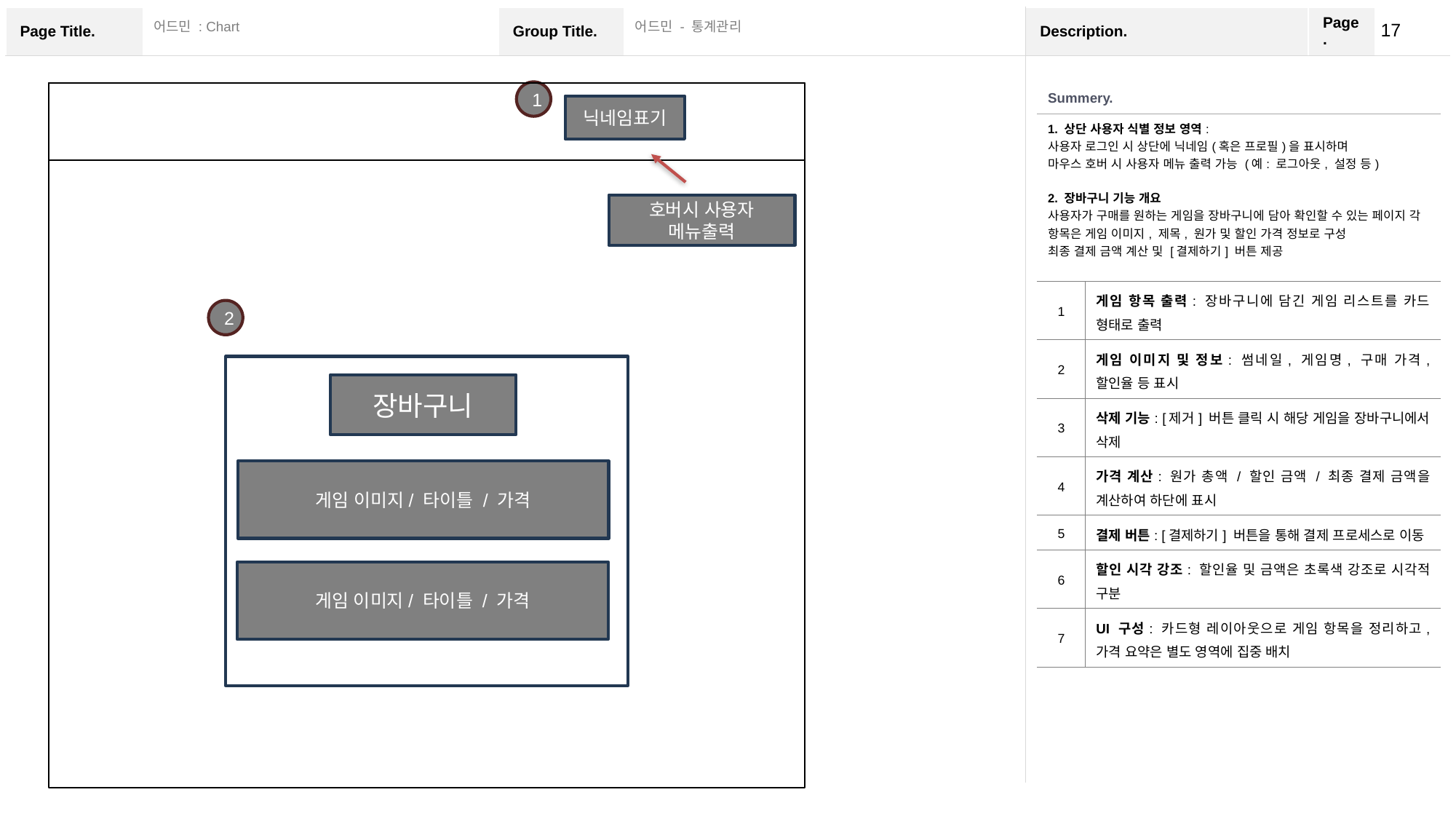

17
어드민 : Chart
어드민 - 통계관리
1

| Summery. |  |
| --- | --- |
| 1. 상단 사용자 식별 정보 영역: 사용자 로그인 시 상단에 닉네임(혹은 프로필)을 표시하며 마우스 호버 시 사용자 메뉴 출력 가능 (예: 로그아웃, 설정 등) 2. 장바구니 기능 개요 사용자가 구매를 원하는 게임을 장바구니에 담아 확인할 수 있는 페이지 각 항목은 게임 이미지, 제목, 원가 및 할인 가격 정보로 구성 최종 결제 금액 계산 및 [결제하기] 버튼 제공 |  |
| 1 | 게임 항목 출력: 장바구니에 담긴 게임 리스트를 카드 형태로 출력 |
| 2 | 게임 이미지 및 정보: 썸네일, 게임명, 구매 가격, 할인율 등 표시 |
| 3 | 삭제 기능: [제거] 버튼 클릭 시 해당 게임을 장바구니에서 삭제 |
| 4 | 가격 계산: 원가 총액 / 할인 금액 / 최종 결제 금액을 계산하여 하단에 표시 |
| 5 | 결제 버튼: [결제하기] 버튼을 통해 결제 프로세스로 이동 |
| 6 | 할인 시각 강조: 할인율 및 금액은 초록색 강조로 시각적 구분 |
| 7 | UI 구성: 카드형 레이아웃으로 게임 항목을 정리하고, 가격 요약은 별도 영역에 집중 배치 |
닉네임표기
호버시 사용자 메뉴출력
2

장바구니
게임 이미지/ 타이틀 / 가격
게임 이미지/ 타이틀 / 가격